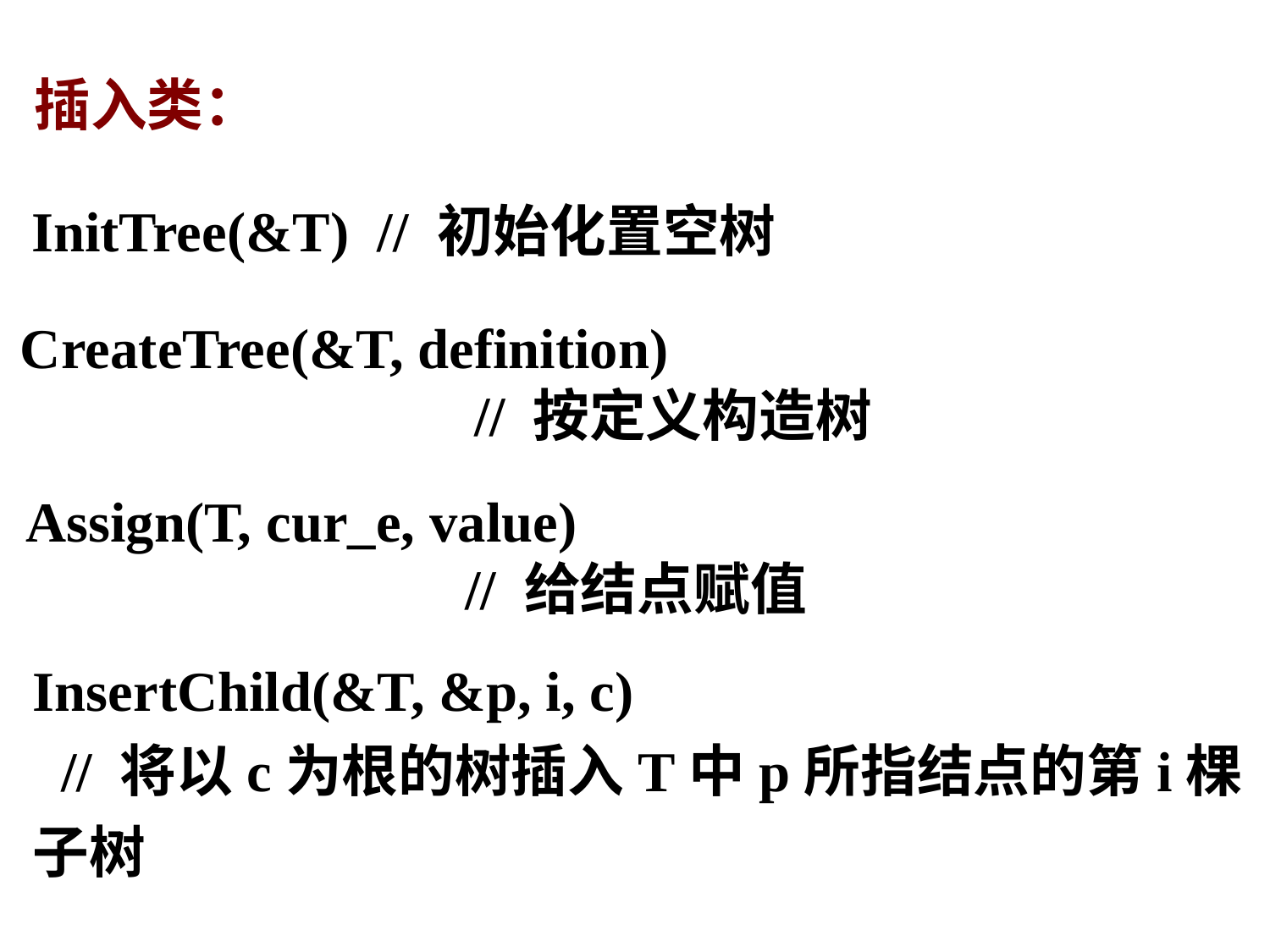

插入类：
InitTree(&T)  // 初始化置空树
CreateTree(&T, definition)
                                // 按定义构造树
Assign(T, cur_e, value)
                               // 给结点赋值
InsertChild(&T, &p, i, c)
  // 将以c为根的树插入T中p所指结点的第i棵子树